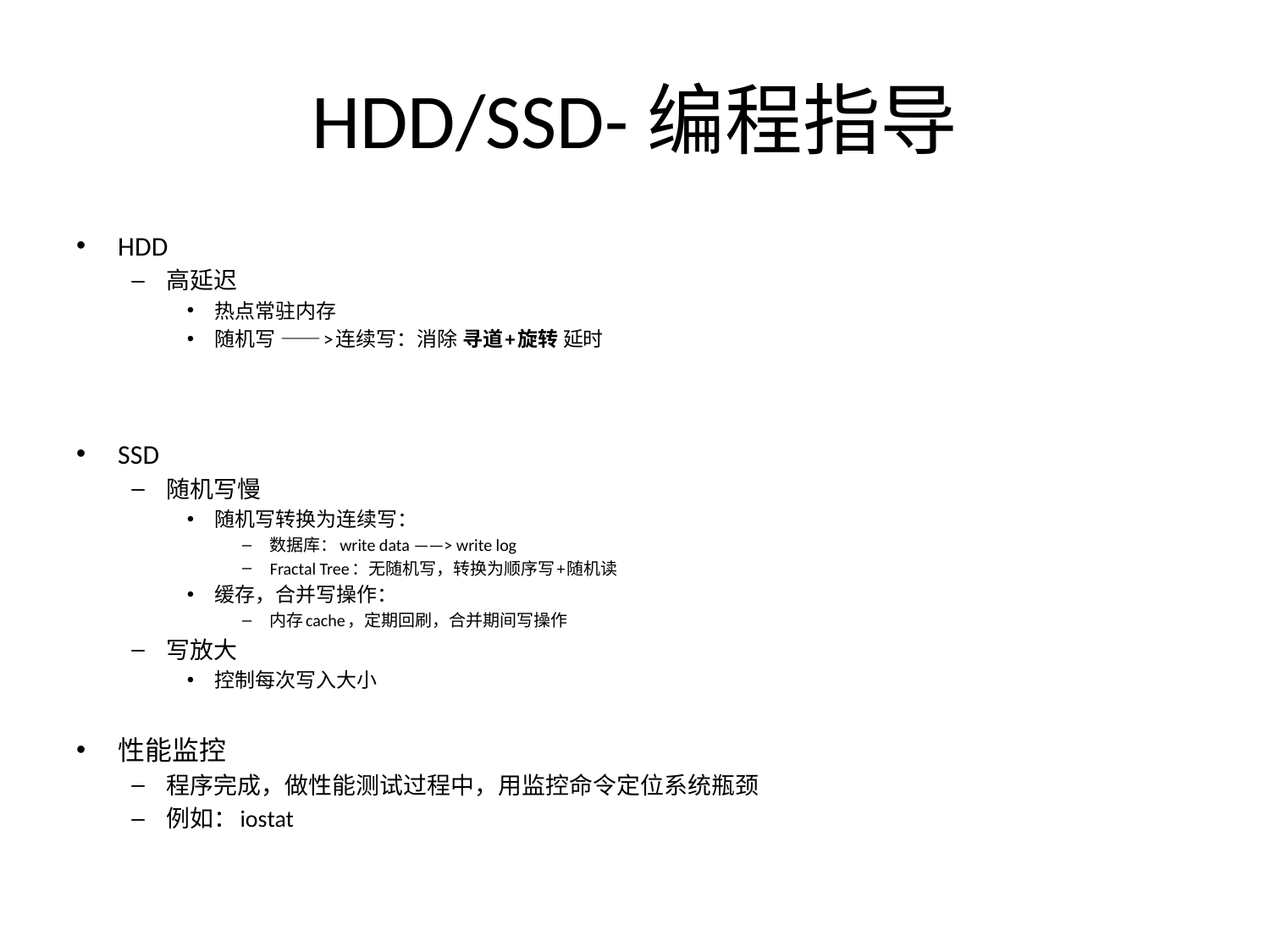

# HDD/SSD-编程指导
HDD
高延迟
热点常驻内存
随机写 ——>连续写：消除 寻道+旋转 延时

SSD
随机写慢
随机写转换为连续写：
数据库：write data ——> write log
Fractal Tree：无随机写，转换为顺序写+随机读
缓存，合并写操作：
内存cache，定期回刷，合并期间写操作
写放大
控制每次写入大小

性能监控
程序完成，做性能测试过程中，用监控命令定位系统瓶颈
例如：iostat